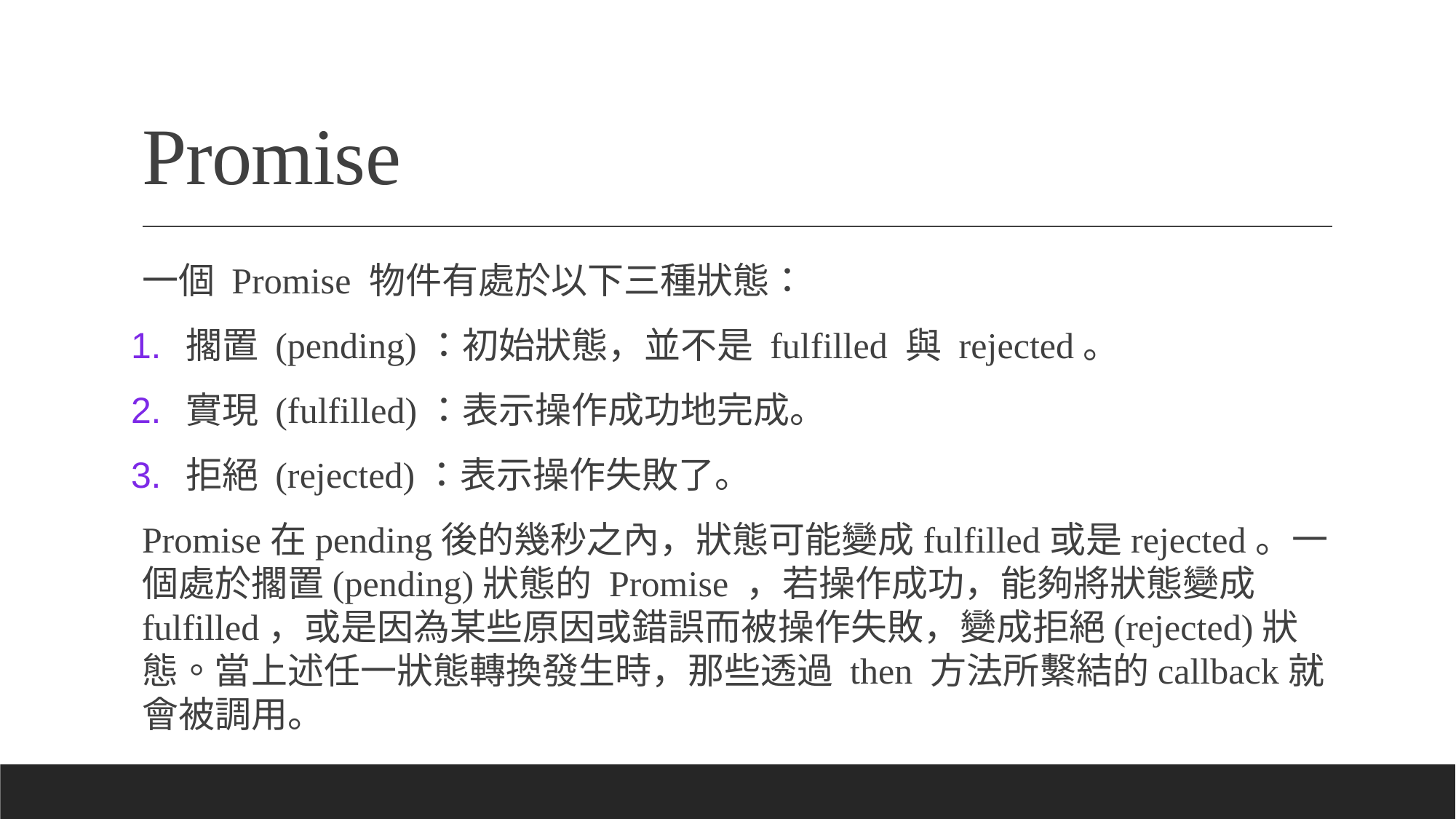

# Promise
一個 Promise 物件有處於以下三種狀態：
擱置 (pending)：初始狀態，並不是 fulfilled 與 rejected。
實現 (fulfilled)：表示操作成功地完成。
拒絕 (rejected)：表示操作失敗了。
Promise在pending後的幾秒之內，狀態可能變成fulfilled或是rejected。一個處於擱置(pending)狀態的 Promise ，若操作成功，能夠將狀態變成fulfilled，或是因為某些原因或錯誤而被操作失敗，變成拒絕(rejected)狀態。當上述任一狀態轉換發生時，那些透過 then 方法所繫結的callback就會被調用。